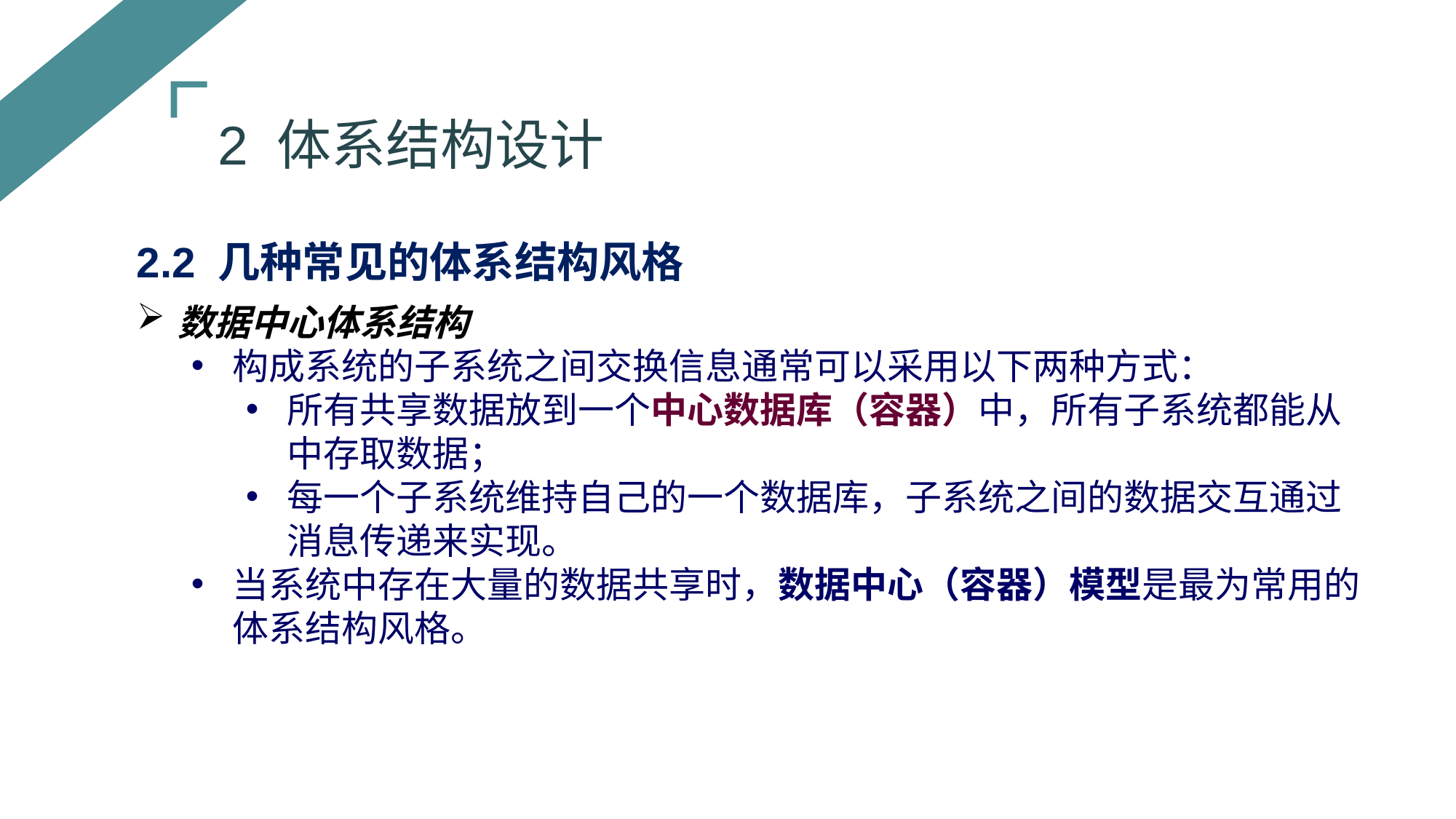

2 体系结构设计
2.2 几种常见的体系结构风格
数据中心体系结构
构成系统的子系统之间交换信息通常可以采用以下两种方式：
所有共享数据放到一个中心数据库（容器）中，所有子系统都能从中存取数据；
每一个子系统维持自己的一个数据库，子系统之间的数据交互通过消息传递来实现。
当系统中存在大量的数据共享时，数据中心（容器）模型是最为常用的体系结构风格。